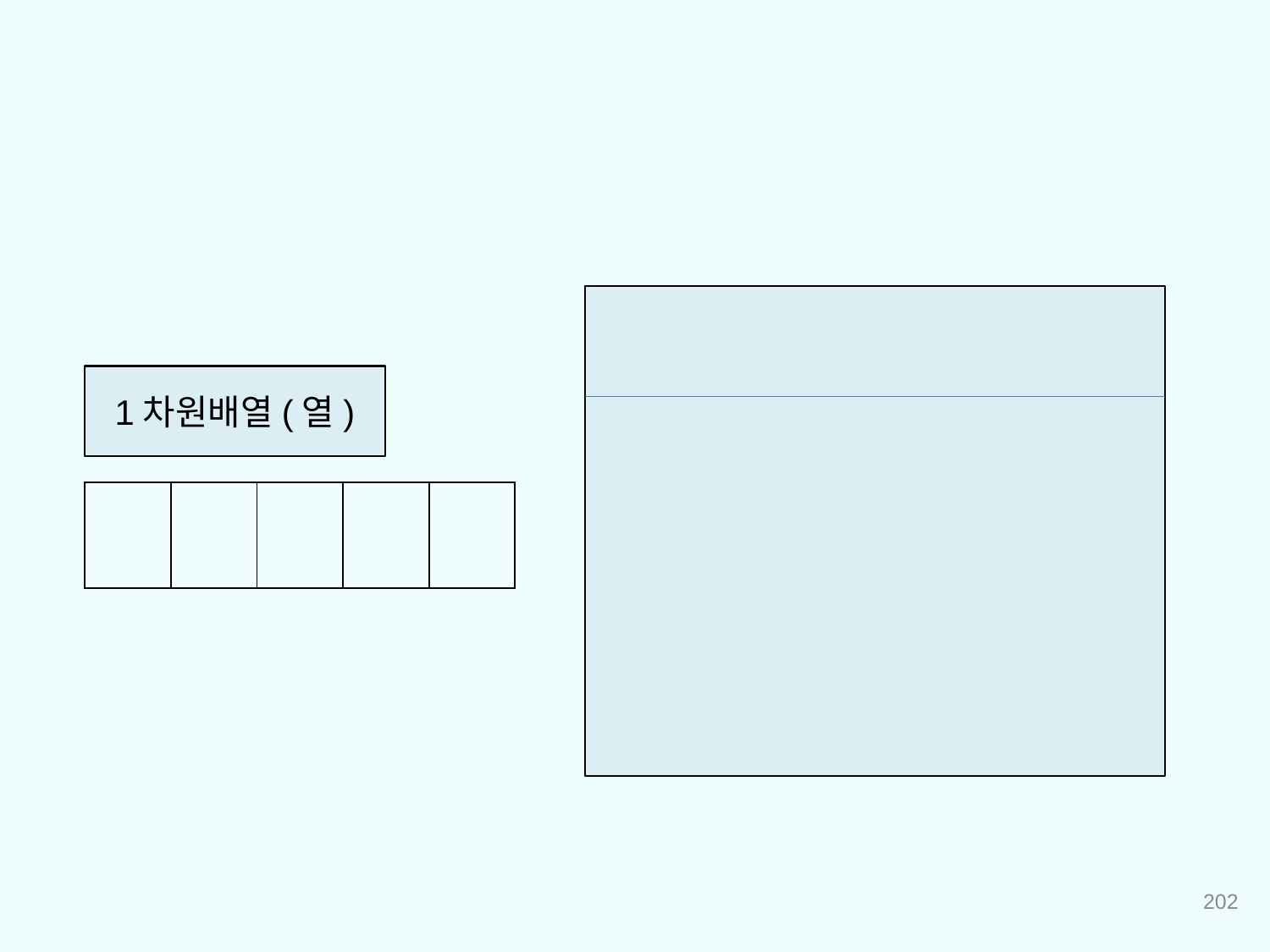

1차원배열(열)
|  |  |  |  |  |
| --- | --- | --- | --- | --- |
202